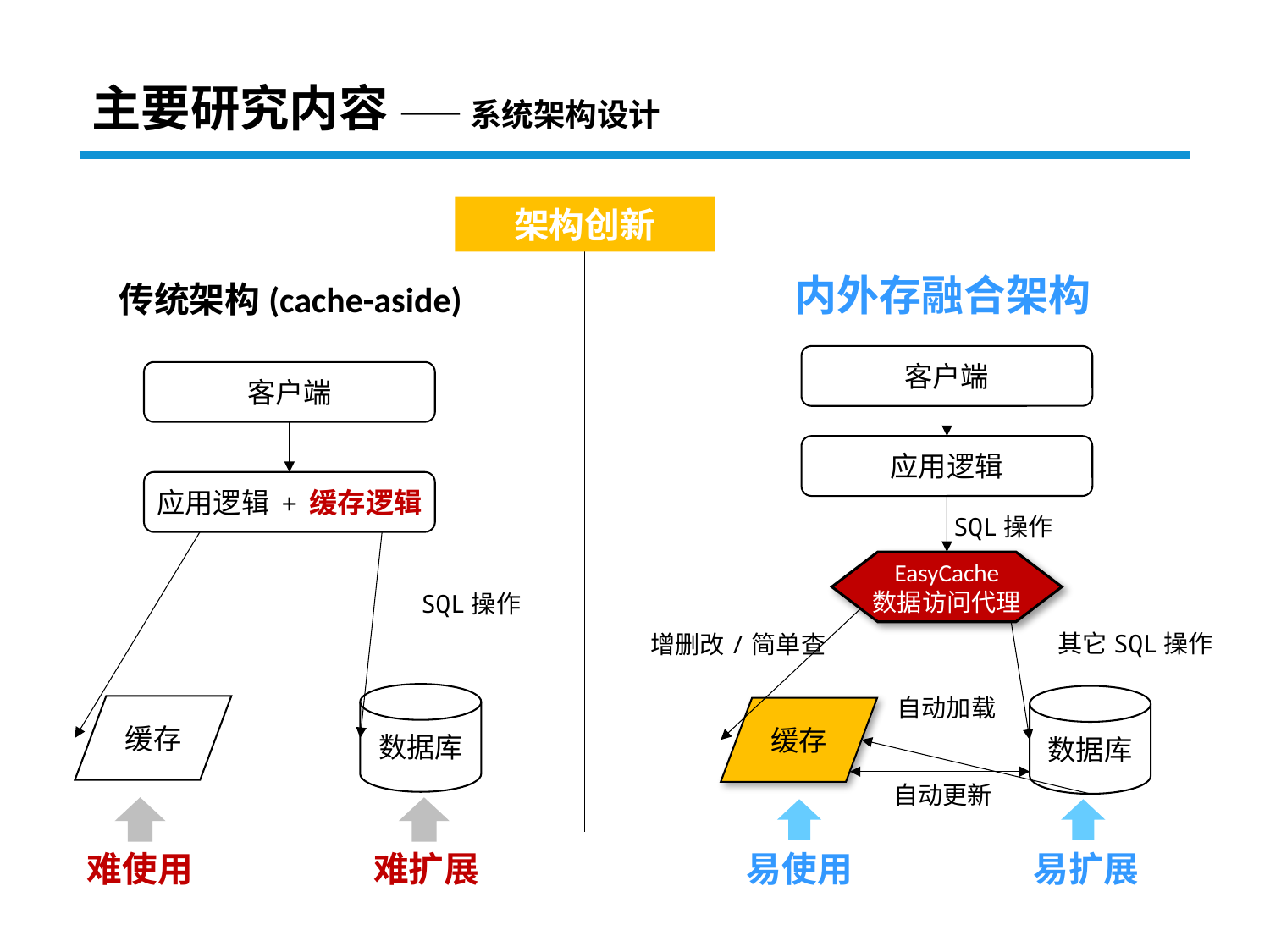

# 主要研究内容 —— 系统架构设计
架构创新
内外存融合架构
客户端
应用逻辑
SQL操作
EasyCache
数据访问代理
其它SQL操作
增删改/简单查
自动加载
数据库
缓存
自动更新
传统架构(cache-aside)
客户端
应用逻辑 + 缓存逻辑
SQL操作
数据库
缓存

易使用
易扩展
难使用
难扩展